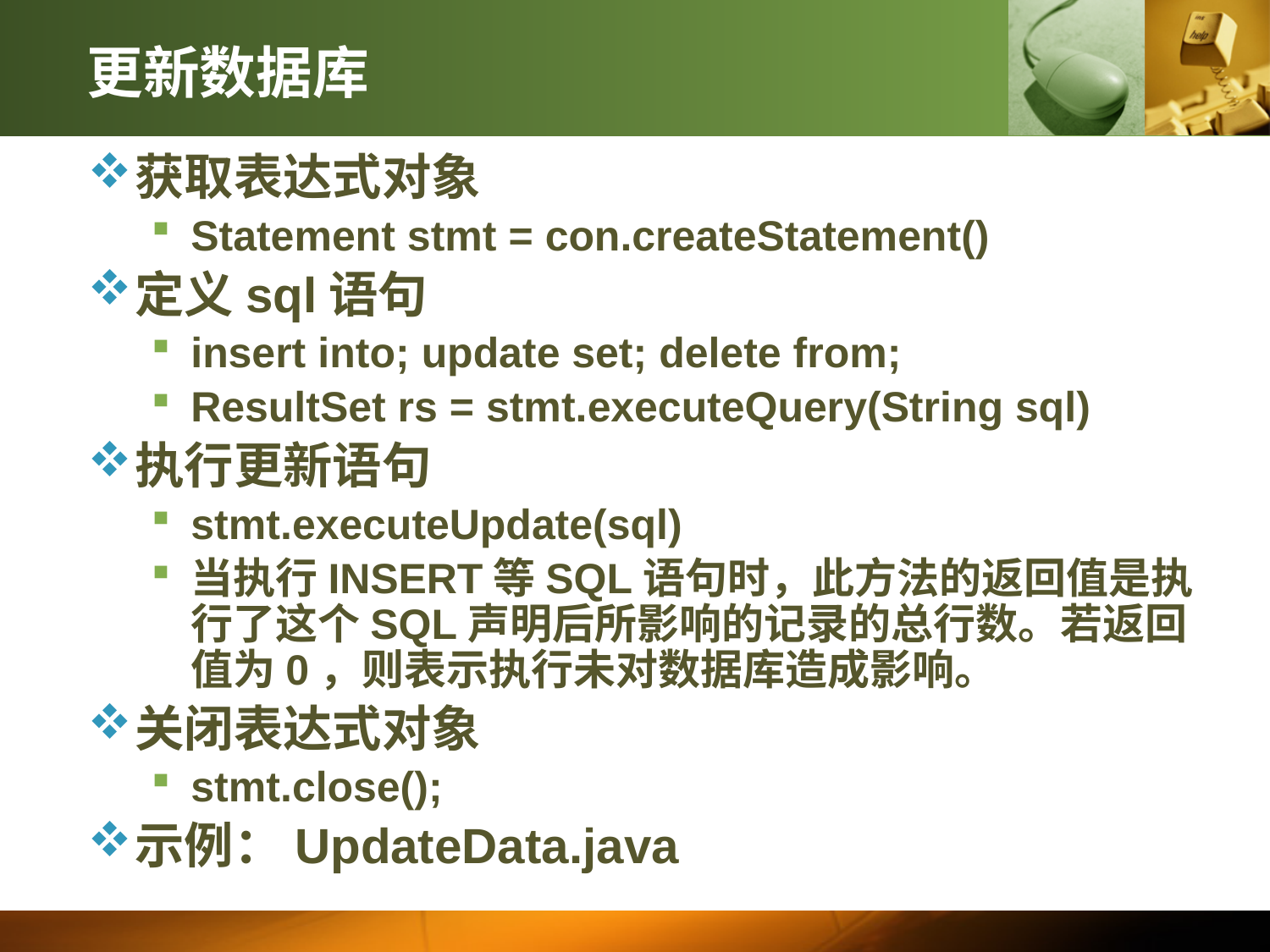

# 更新数据库
获取表达式对象
Statement stmt = con.createStatement()
定义sql语句
insert into; update set; delete from;
ResultSet rs = stmt.executeQuery(String sql)
执行更新语句
stmt.executeUpdate(sql)
当执行INSERT等SQL语句时，此方法的返回值是执行了这个SQL声明后所影响的记录的总行数。若返回值为0，则表示执行未对数据库造成影响。
关闭表达式对象
stmt.close();
示例：UpdateData.java